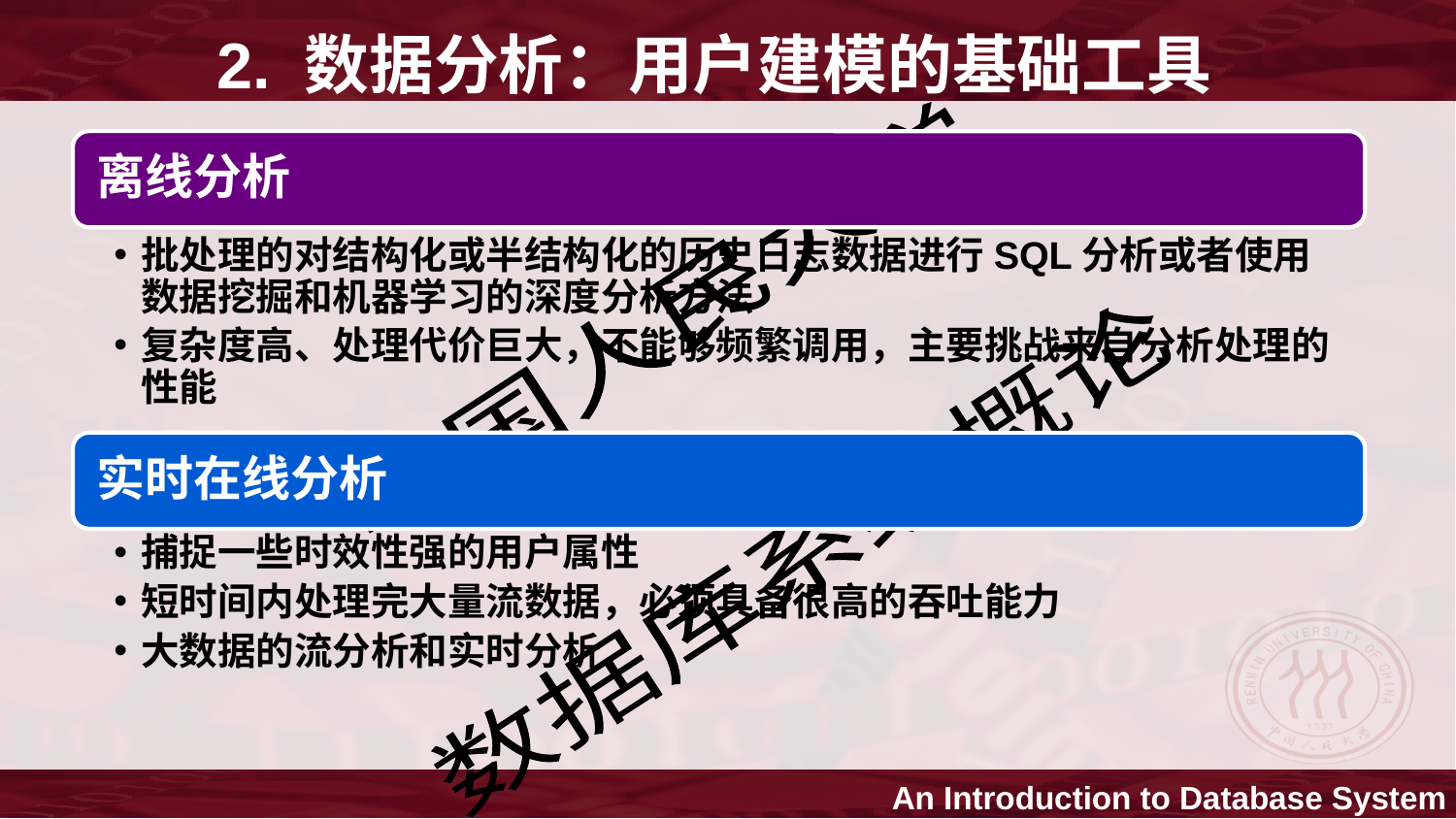

# 2. 数据分析：用户建模的基础工具
离线分析
批处理的对结构化或半结构化的历史日志数据进行SQL分析或者使用数据挖掘和机器学习的深度分析方法
复杂度高、处理代价巨大，不能够频繁调用，主要挑战来自分析处理的性能
实时在线分析
捕捉一些时效性强的用户属性
短时间内处理完大量流数据，必须具备很高的吞吐能力
大数据的流分析和实时分析